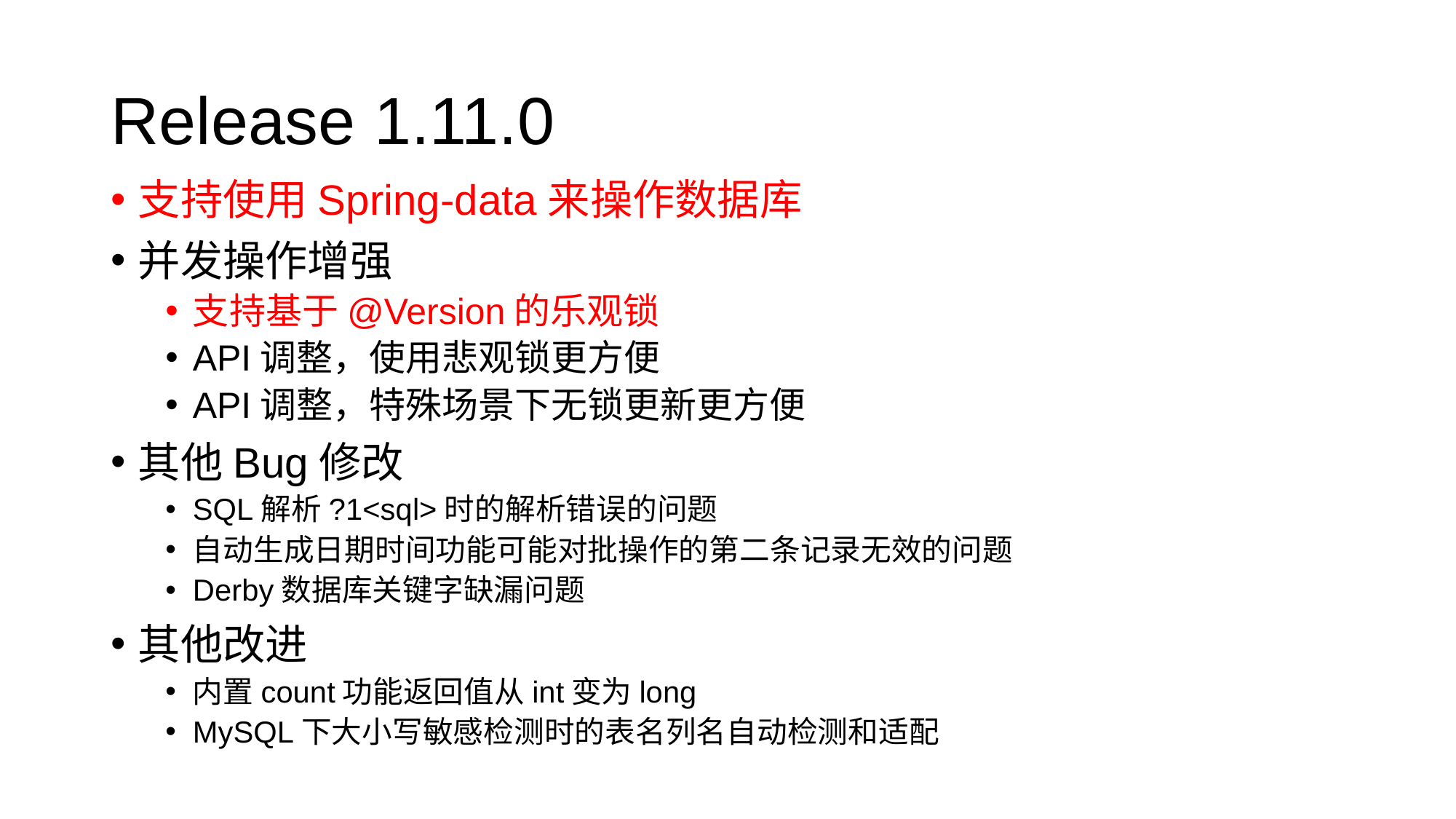

# Release 1.11.0
支持使用Spring-data来操作数据库
并发操作增强
支持基于@Version的乐观锁
API调整，使用悲观锁更方便
API调整，特殊场景下无锁更新更方便
其他Bug修改
SQL解析?1<sql>时的解析错误的问题
自动生成日期时间功能可能对批操作的第二条记录无效的问题
Derby数据库关键字缺漏问题
其他改进
内置count功能返回值从int变为long
MySQL下大小写敏感检测时的表名列名自动检测和适配